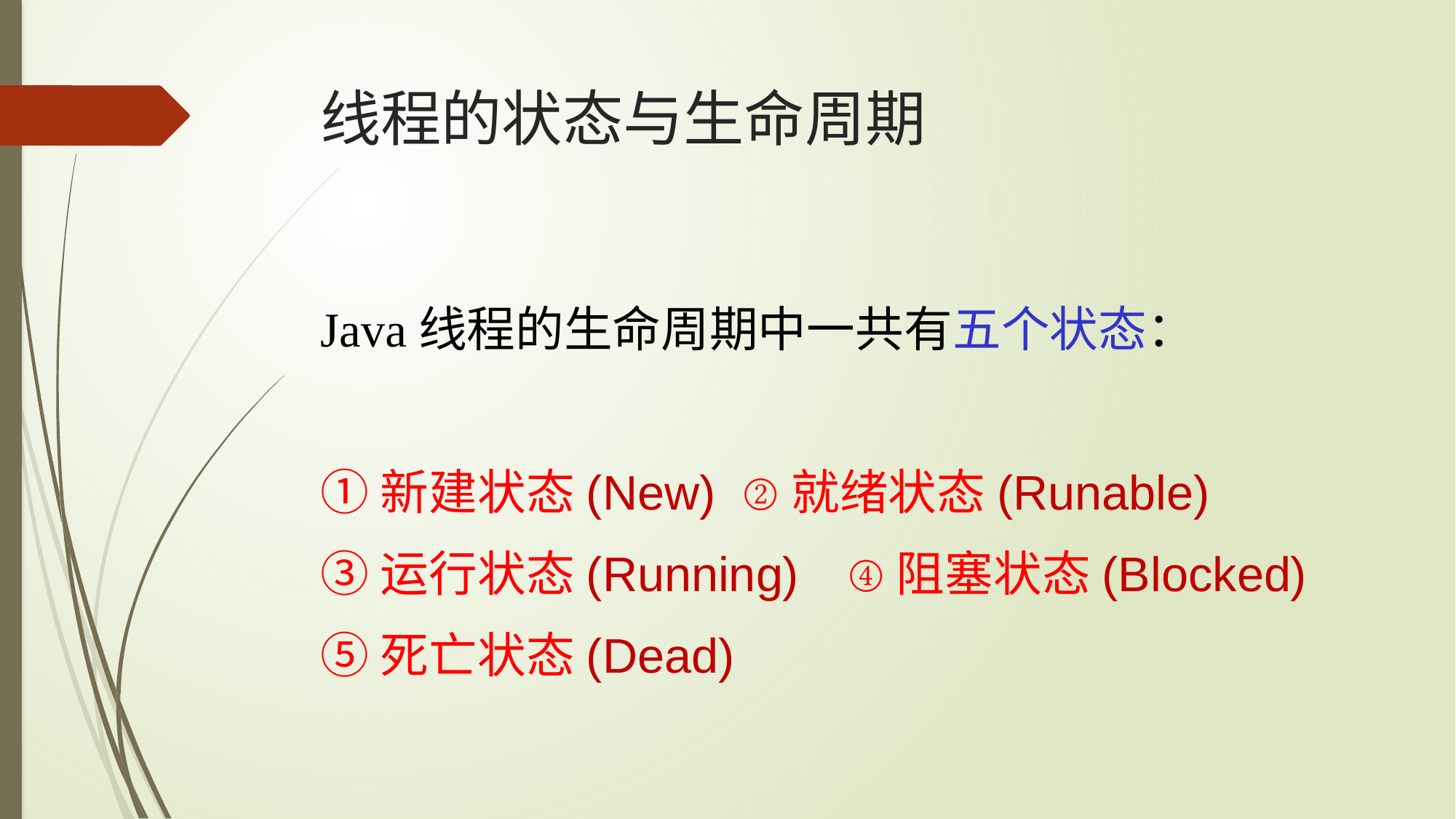

# 线程的状态与生命周期
Java线程的生命周期中一共有五个状态：

①新建状态(New)  ②就绪状态(Runable)
③运行状态(Running)    ④阻塞状态(Blocked)
⑤死亡状态(Dead)